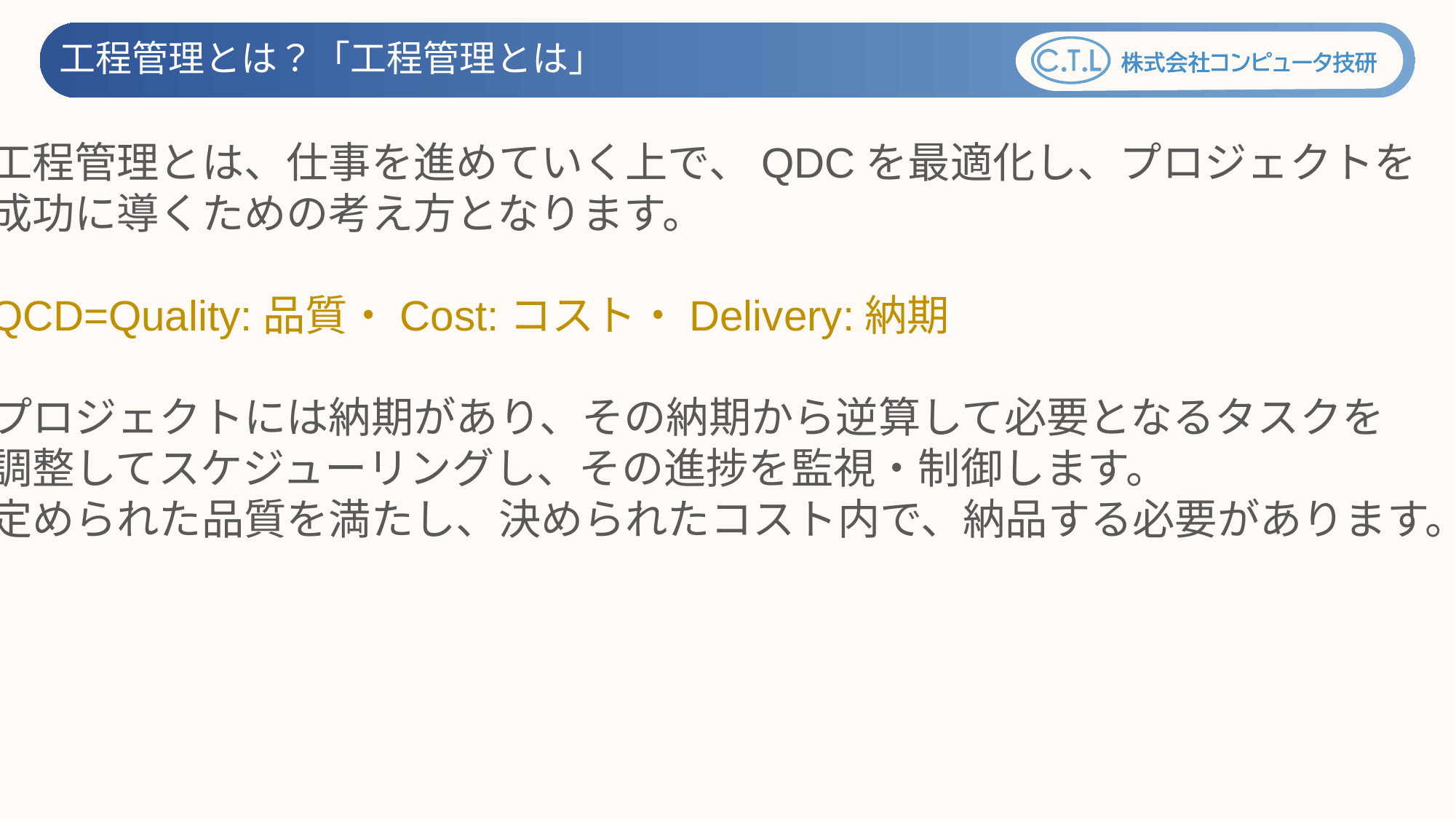

工程管理とは？「工程管理とは」
工程管理とは、仕事を進めていく上で、QDCを最適化し、プロジェクトを
成功に導くための考え方となります。

QCD=Quality:品質・Cost:コスト・Delivery:納期

プロジェクトには納期があり、その納期から逆算して必要となるタスクを
調整してスケジューリングし、その進捗を監視・制御します。
定められた品質を満たし、決められたコスト内で、納品する必要があります。